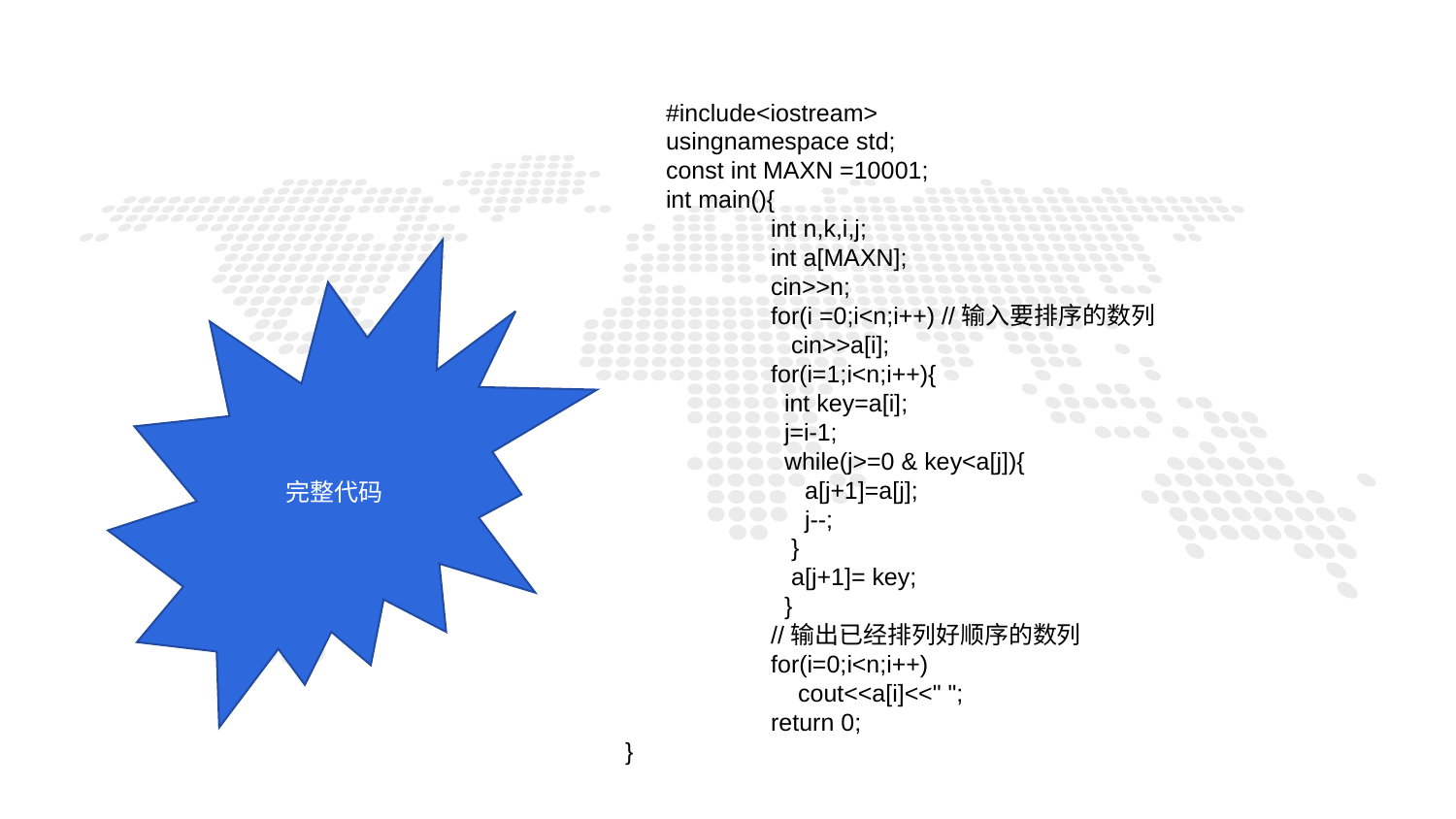

#include<iostream>
      usingnamespace std;
      const int MAXN =10001;
      int main(){
 	int n,k,i,j;
	int a[MAXN];
	cin>>n;
	for(i =0;i<n;i++) //输入要排序的数列
	   cin>>a[i];
	for(i=1;i<n;i++){
	  int key=a[i];
	  j=i-1;
	  while(j>=0 & key<a[j]){
	     a[j+1]=a[j];
	     j--;
	   }
	   a[j+1]= key;
	  }
	//输出已经排列好顺序的数列
	for(i=0;i<n;i++)
	    cout<<a[i]<<" ";
	return 0;
}
完整代码
1
PART  ONE